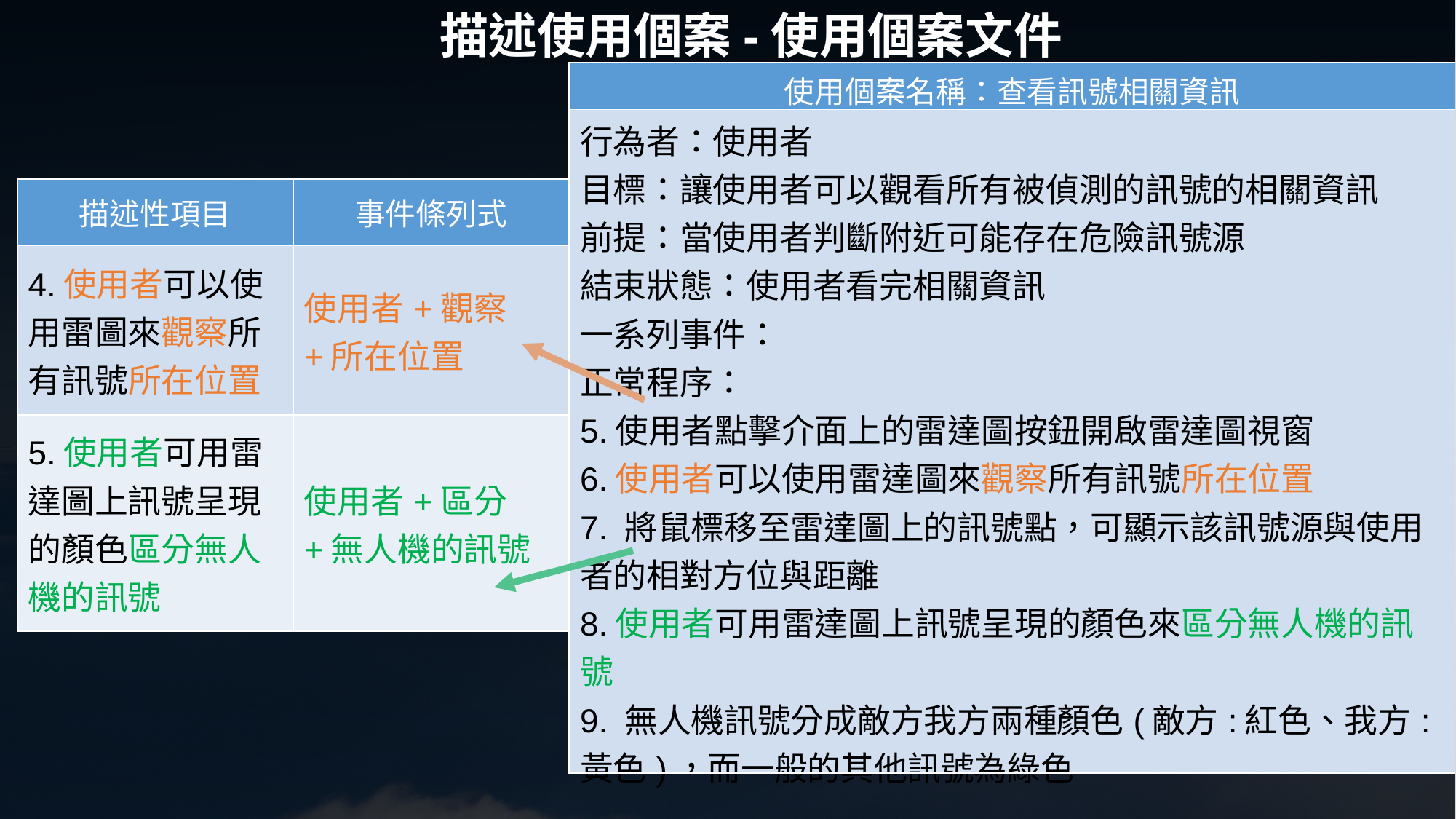

描述使用個案-使用個案文件
| 使用個案名稱：查看訊號相關資訊 |
| --- |
| 行為者：使用者 目標：讓使用者可以觀看所有被偵測的訊號的相關資訊 前提：當使用者判斷附近可能存在危險訊號源 結束狀態：使用者看完相關資訊 一系列事件： 正常程序： 5.使用者點擊介面上的雷達圖按鈕開啟雷達圖視窗 6.使用者可以使用雷達圖來觀察所有訊號所在位置 7. 將鼠標移至雷達圖上的訊號點，可顯示該訊號源與使用者的相對方位與距離 8.使用者可用雷達圖上訊號呈現的顏色來區分無人機的訊號 9. 無人機訊號分成敵方我方兩種顏色(敵方:紅色、我方:黃色)，而一般的其他訊號為綠色 |
| 描述性項目 | 事件條列式 |
| --- | --- |
| 4.使用者可以使用雷圖來觀察所有訊號所在位置 | 使用者+觀察+所在位置 |
| 5.使用者可用雷達圖上訊號呈現的顏色區分無人機的訊號 | 使用者+區分+無人機的訊號 |